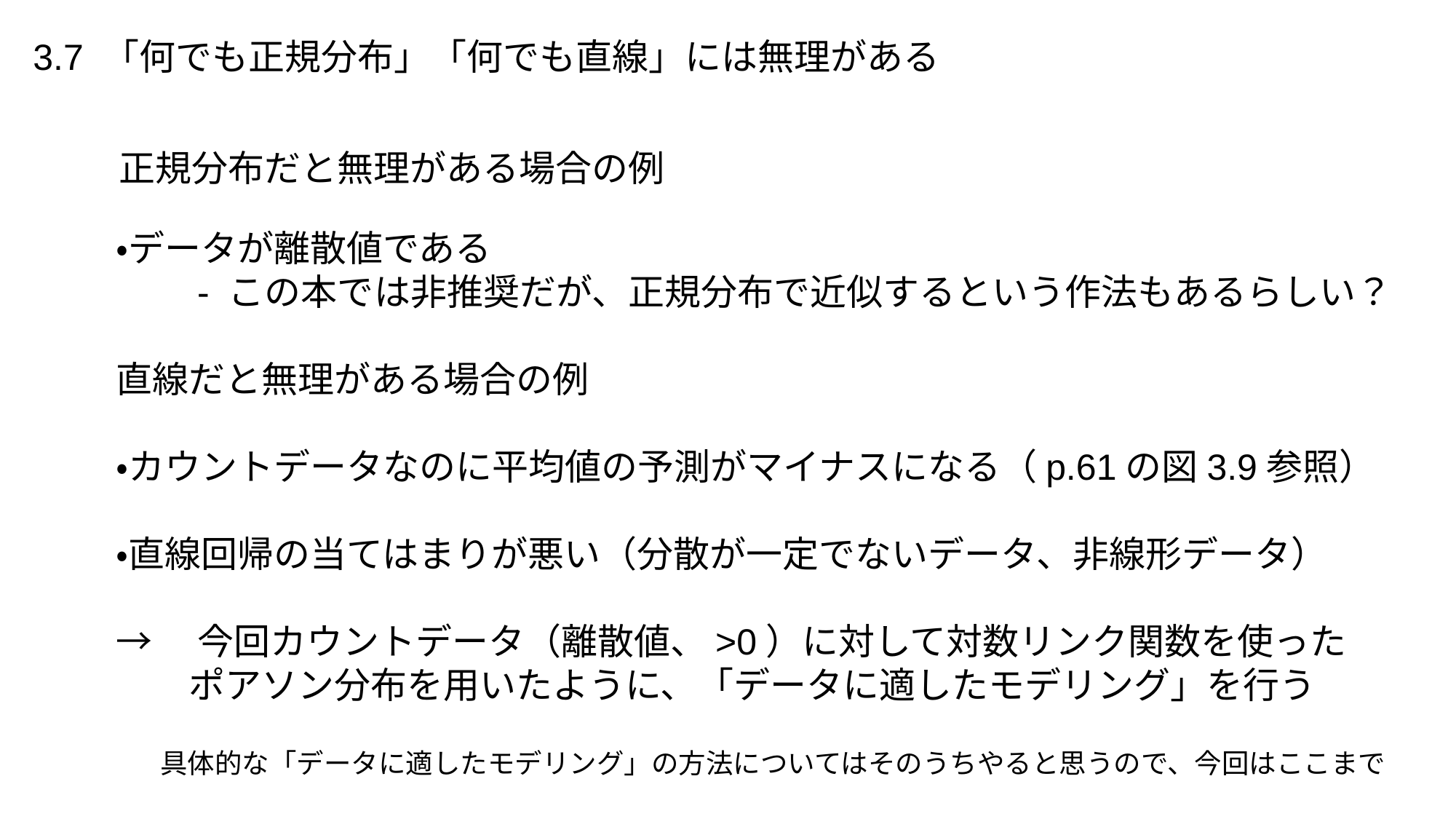

3.7 「何でも正規分布」「何でも直線」には無理がある
正規分布だと無理がある場合の例
・データが離散値である
　　- この本では非推奨だが、正規分布で近似するという作法もあるらしい？

直線だと無理がある場合の例

・カウントデータなのに平均値の予測がマイナスになる（p.61の図3.9参照）

・直線回帰の当てはまりが悪い（分散が一定でないデータ、非線形データ）

→　今回カウントデータ（離散値、>0）に対して対数リンク関数を使った
　　ポアソン分布を用いたように、「データに適したモデリング」を行う
具体的な「データに適したモデリング」の方法についてはそのうちやると思うので、今回はここまで